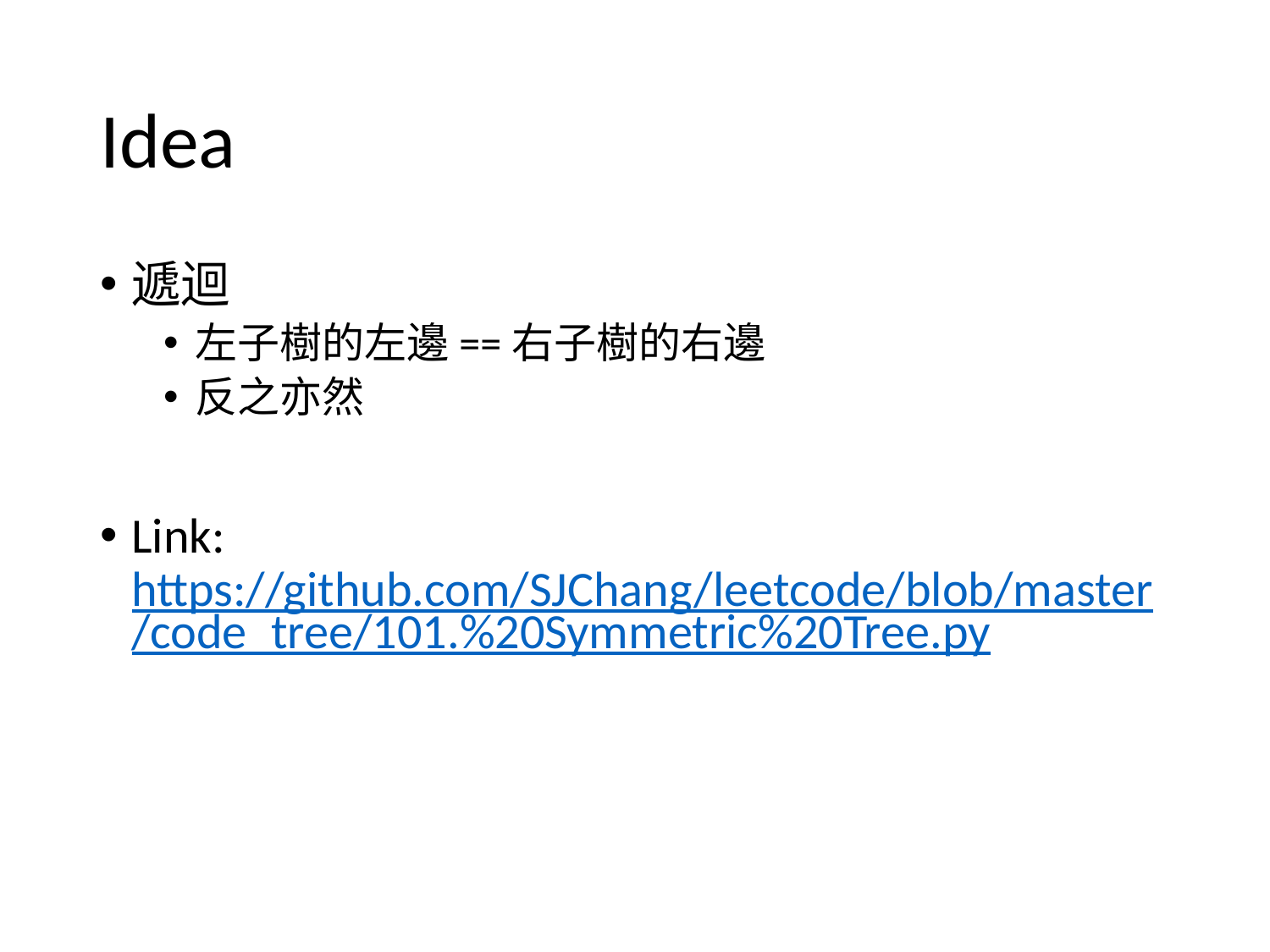

# Idea
遞迴
左子樹的左邊==右子樹的右邊
反之亦然

Link: https://github.com/SJChang/leetcode/blob/master/code_tree/101.%20Symmetric%20Tree.py